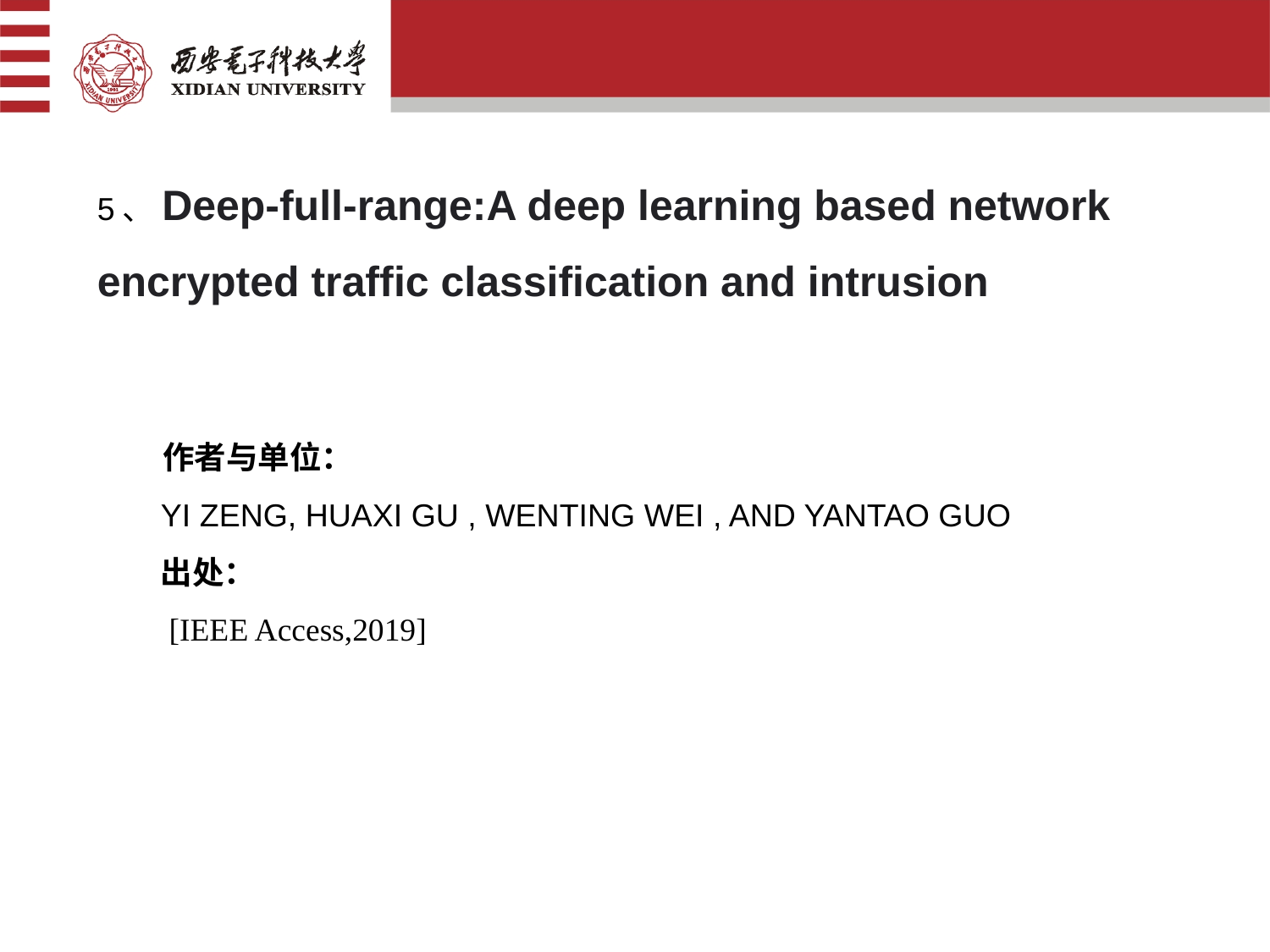

5、Deep-full-range:A deep learning based network encrypted traffic classification and intrusion

        作者与单位：
YI ZENG, HUAXI GU , WENTING WEI , AND YANTAO GUO
出处：
 [IEEE Access,2019]